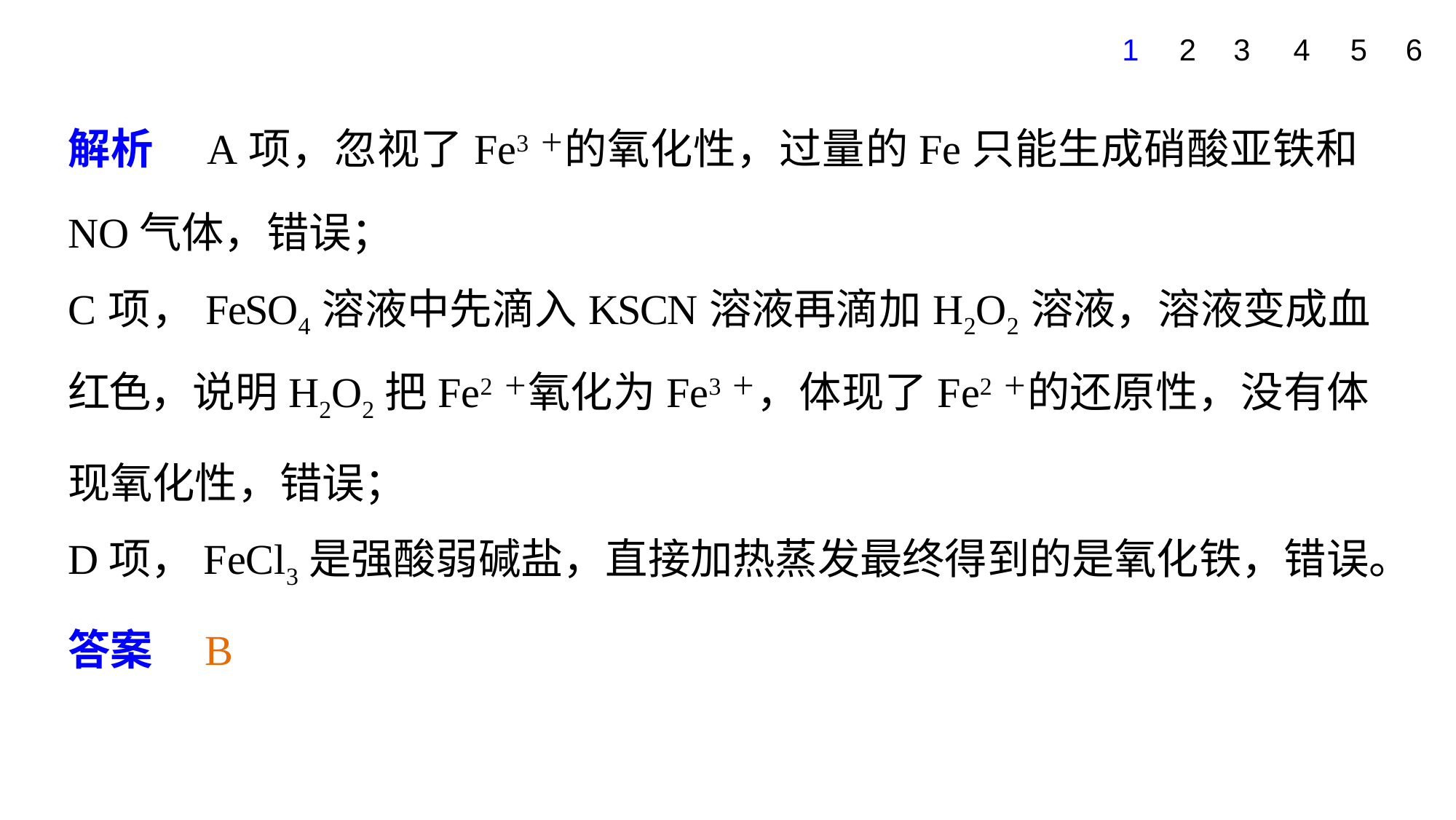

1
2
3
4
5
6
解析　A项，忽视了Fe3＋的氧化性，过量的Fe只能生成硝酸亚铁和NO气体，错误；
C项，FeSO4溶液中先滴入KSCN溶液再滴加H2O2溶液，溶液变成血红色，说明H2O2把Fe2＋氧化为Fe3＋，体现了Fe2＋的还原性，没有体现氧化性，错误；
D项，FeCl3是强酸弱碱盐，直接加热蒸发最终得到的是氧化铁，错误。
答案　B